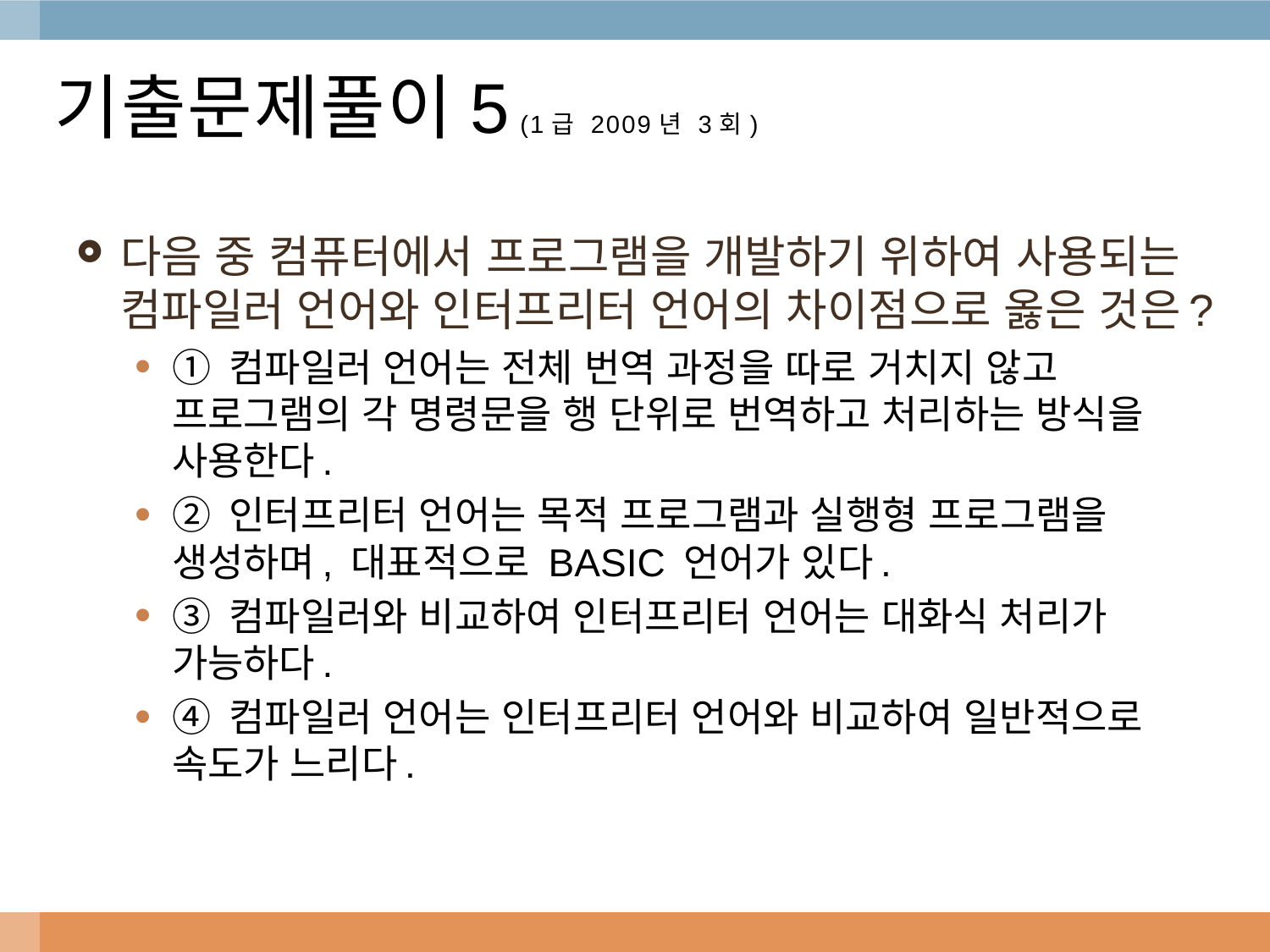

# 기출문제풀이5 (1급 2009년 3회)
다음 중 컴퓨터에서 프로그램을 개발하기 위하여 사용되는 컴파일러 언어와 인터프리터 언어의 차이점으로 옳은 것은?
① 컴파일러 언어는 전체 번역 과정을 따로 거치지 않고 프로그램의 각 명령문을 행 단위로 번역하고 처리하는 방식을 사용한다.
② 인터프리터 언어는 목적 프로그램과 실행형 프로그램을 생성하며, 대표적으로 BASIC 언어가 있다.
③ 컴파일러와 비교하여 인터프리터 언어는 대화식 처리가 가능하다.
④ 컴파일러 언어는 인터프리터 언어와 비교하여 일반적으로 속도가 느리다.